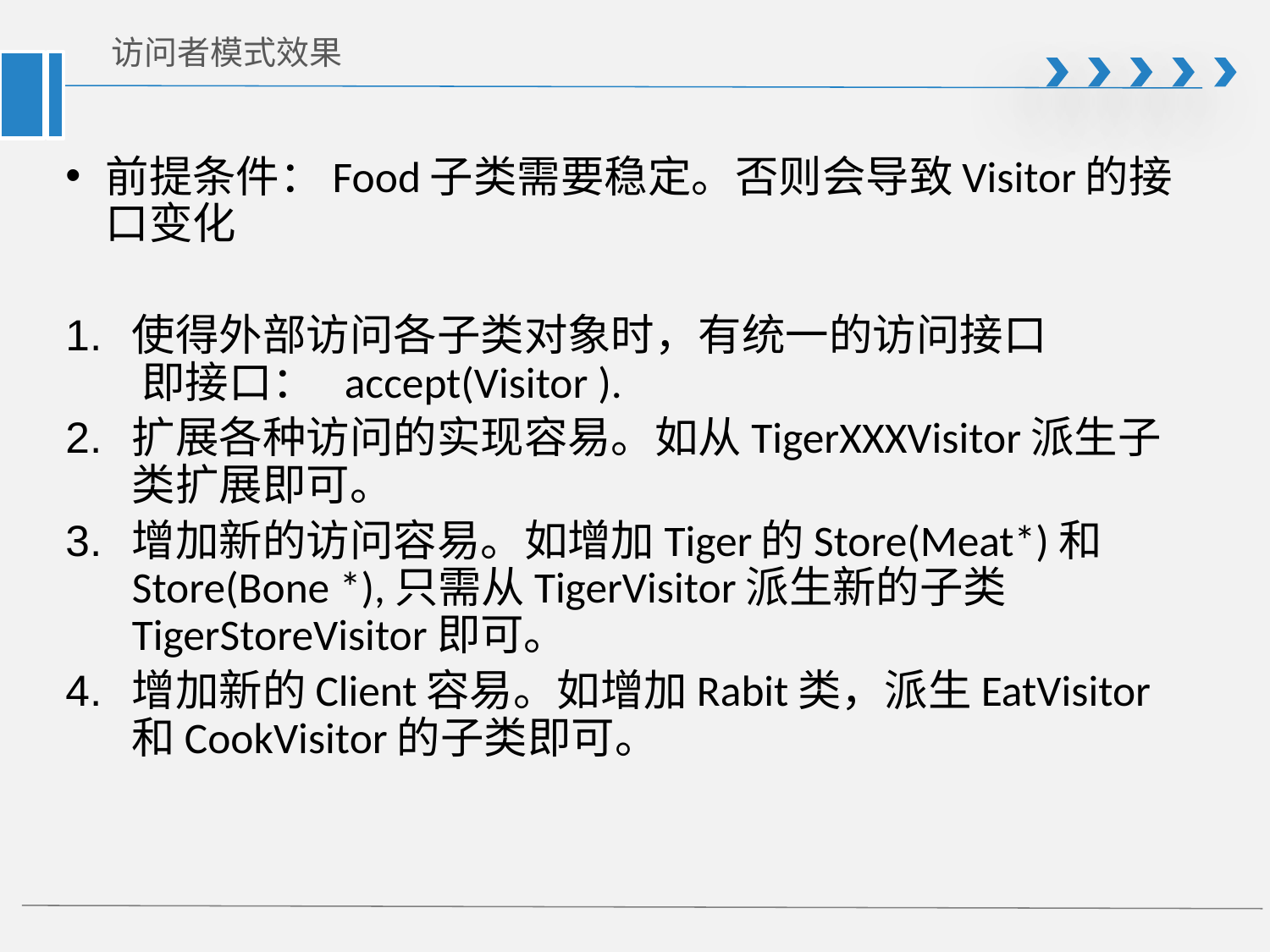

# 访问者模式效果
前提条件：Food子类需要稳定。否则会导致Visitor的接口变化

使得外部访问各子类对象时，有统一的访问接口
 即接口：  accept(Visitor ).
扩展各种访问的实现容易。如从TigerXXXVisitor派生子类扩展即可。
增加新的访问容易。如增加Tiger的Store(Meat*)和Store(Bone *),只需从TigerVisitor派生新的子类TigerStoreVisitor即可。
增加新的Client容易。如增加Rabit类，派生EatVisitor和CookVisitor的子类即可。